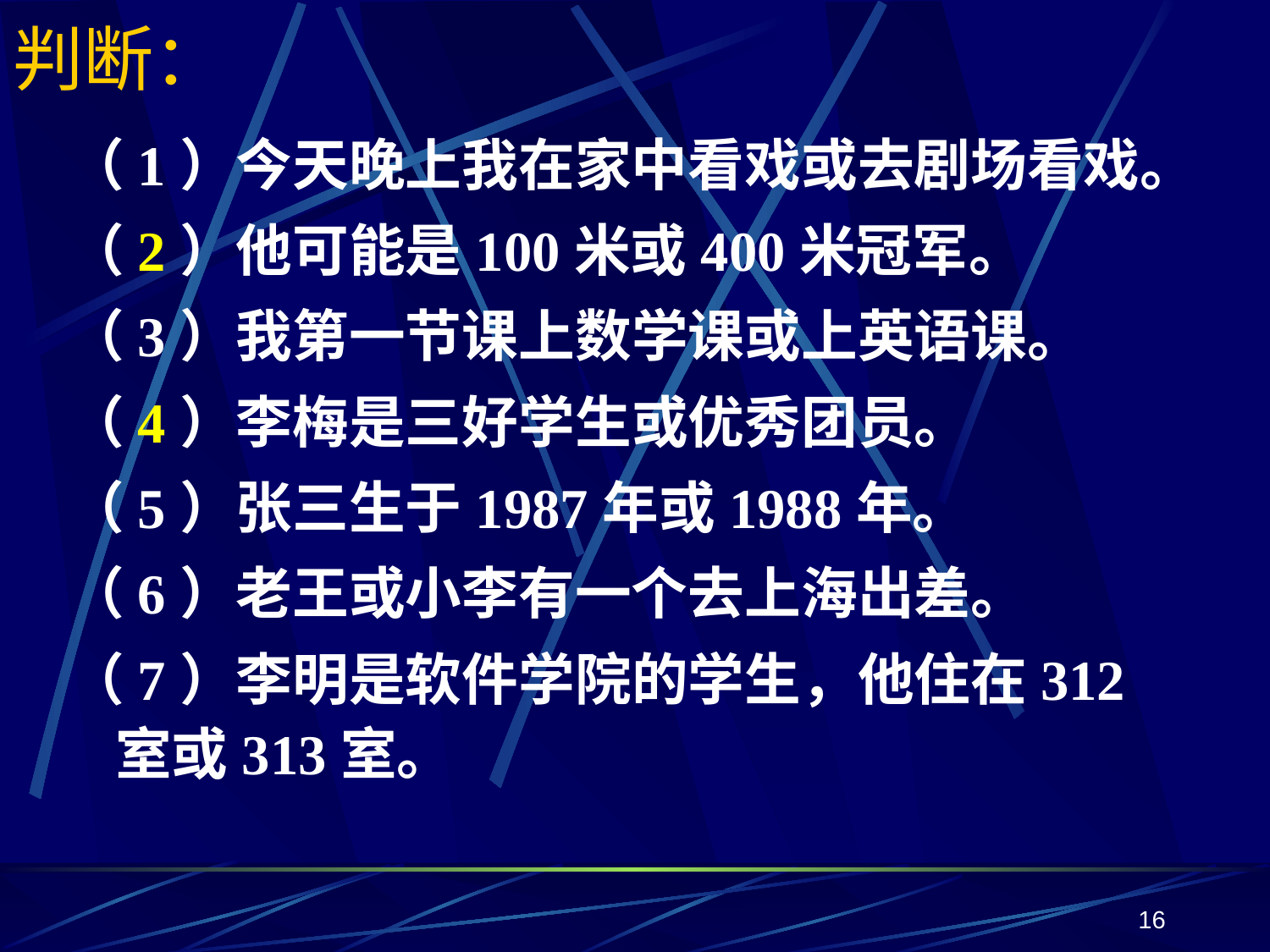

# 判断：
（1）今天晚上我在家中看戏或去剧场看戏。
（2）他可能是100米或400米冠军。
（3）我第一节课上数学课或上英语课。
（4）李梅是三好学生或优秀团员。
（5）张三生于1987年或1988年。
（6）老王或小李有一个去上海出差。
（7）李明是软件学院的学生，他住在312室或313室。

16